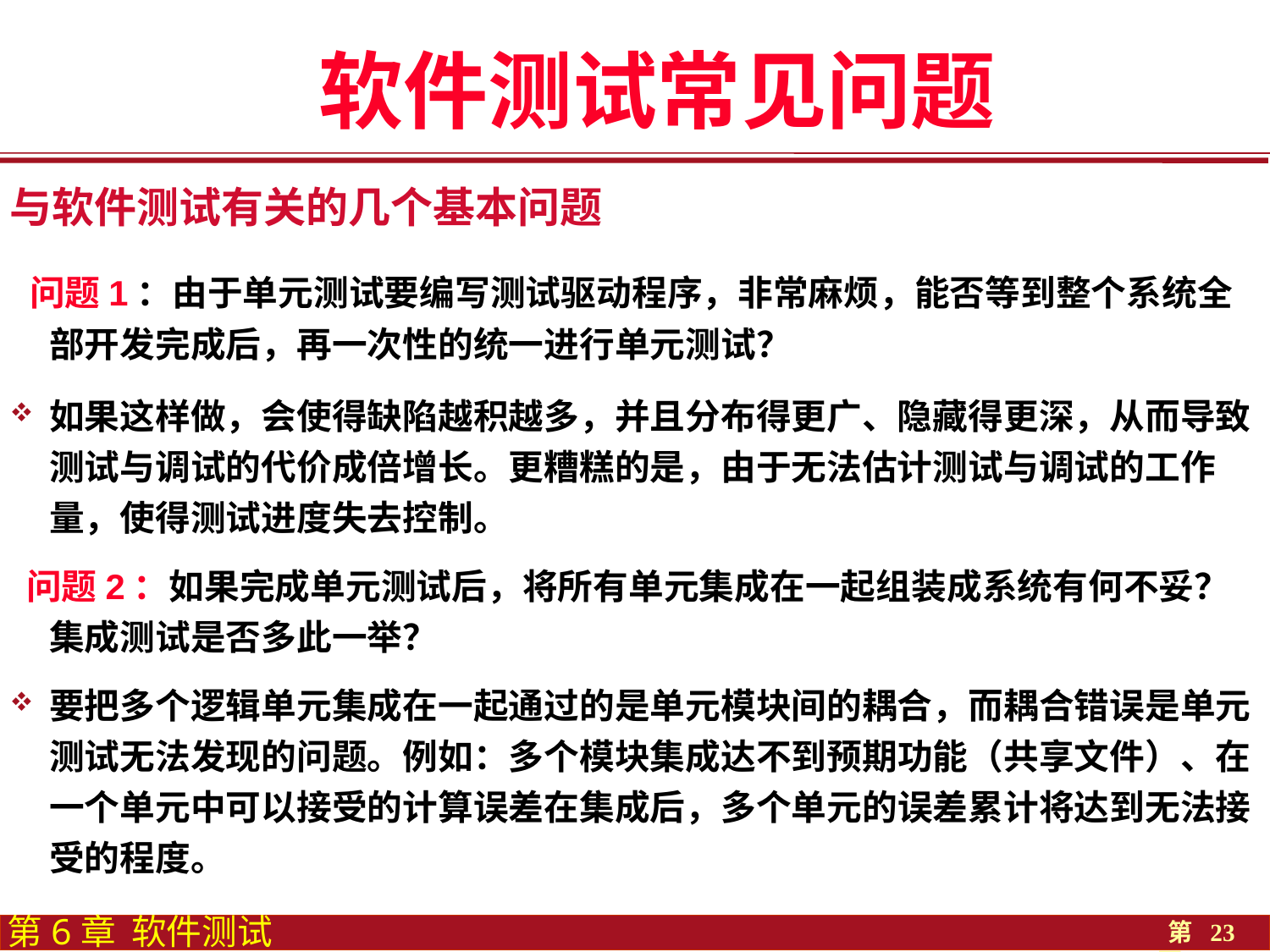

软件测试常见问题
与软件测试有关的几个基本问题
 问题1：由于单元测试要编写测试驱动程序，非常麻烦，能否等到整个系统全部开发完成后，再一次性的统一进行单元测试？
如果这样做，会使得缺陷越积越多，并且分布得更广、隐藏得更深，从而导致测试与调试的代价成倍增长。更糟糕的是，由于无法估计测试与调试的工作量，使得测试进度失去控制。
 问题2：如果完成单元测试后，将所有单元集成在一起组装成系统有何不妥？集成测试是否多此一举？
要把多个逻辑单元集成在一起通过的是单元模块间的耦合，而耦合错误是单元测试无法发现的问题。例如：多个模块集成达不到预期功能（共享文件）、在一个单元中可以接受的计算误差在集成后，多个单元的误差累计将达到无法接受的程度。